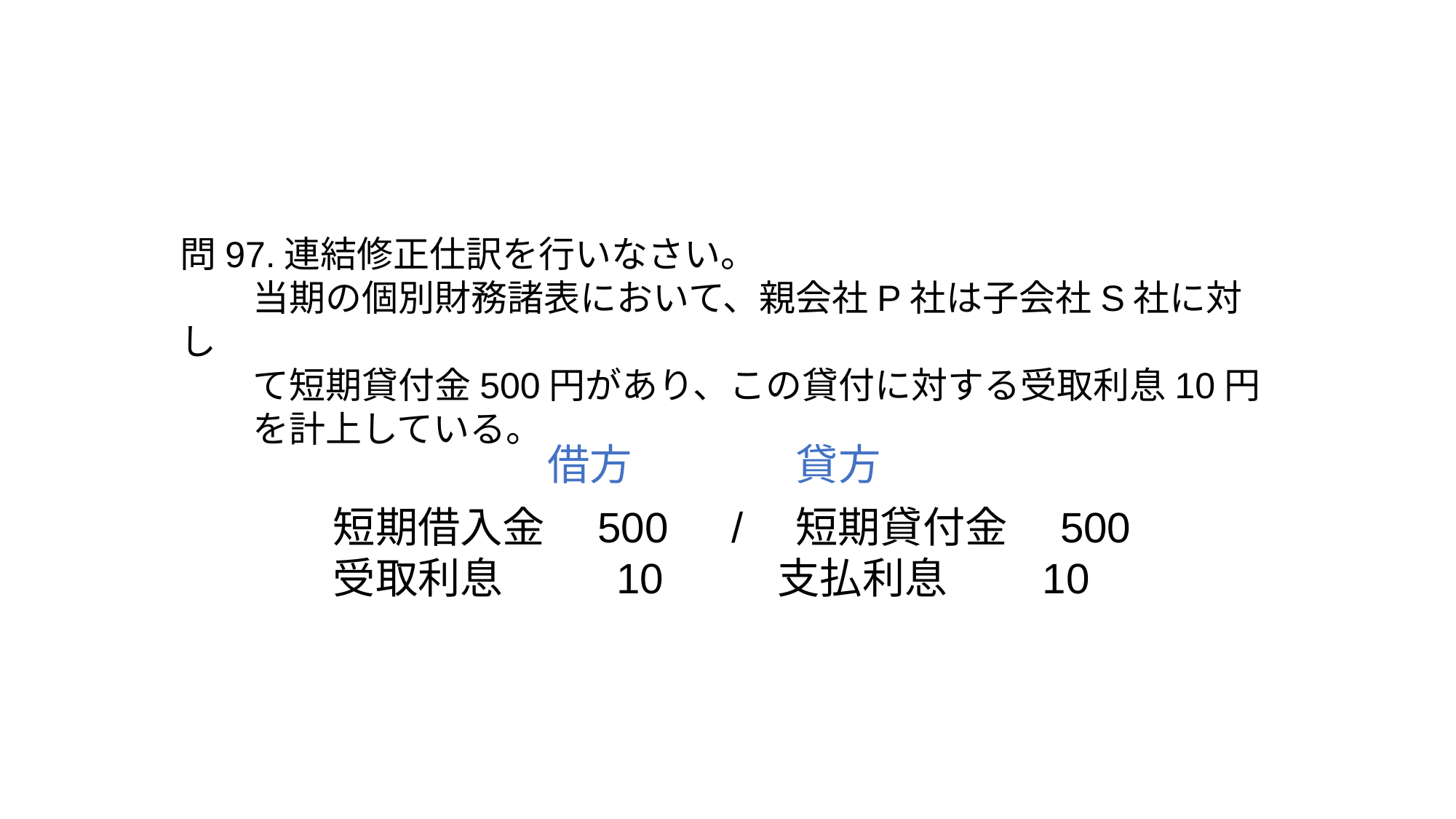

問97.連結修正仕訳を行いなさい。
　　当期の個別財務諸表において、親会社P社は子会社S社に対し
　　て短期貸付金500円があり、この貸付に対する受取利息10円
　　を計上している。
借方
貸方
短期借入金　500　/　短期貸付金　500
受取利息　　  10　　  支払利息         10